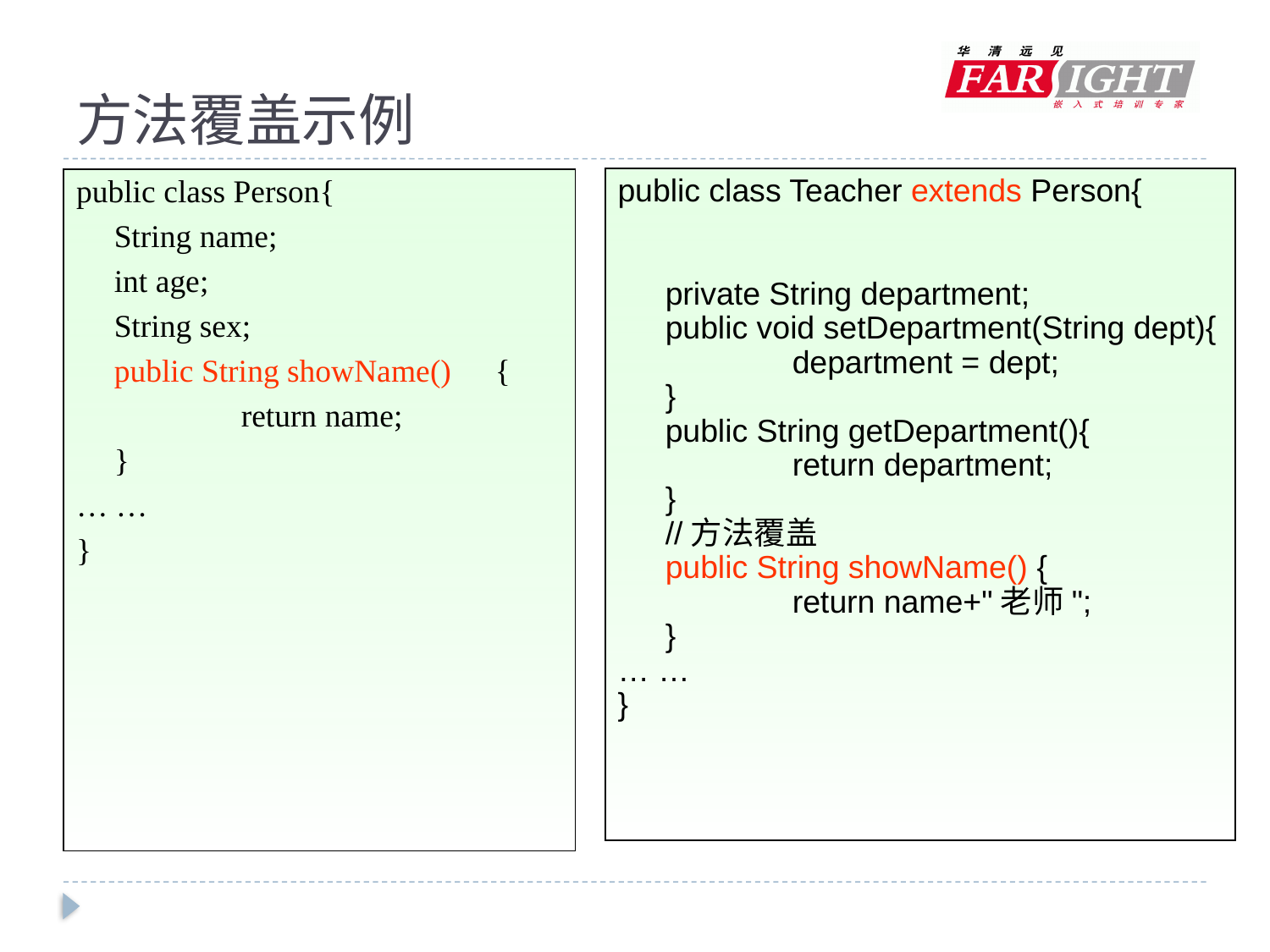

# 方法覆盖示例
public class Teacher extends Person{

	private String department;
	public void setDepartment(String dept){
		department = dept;
	}
	public String getDepartment(){
		return department;
	}
	//方法覆盖
	public String showName() {
		return name+"老师";
	}
… …
}
public class Person{
	String name;
	int age;
	String sex;
	public String showName()	{
		return name;
	}
… …
}